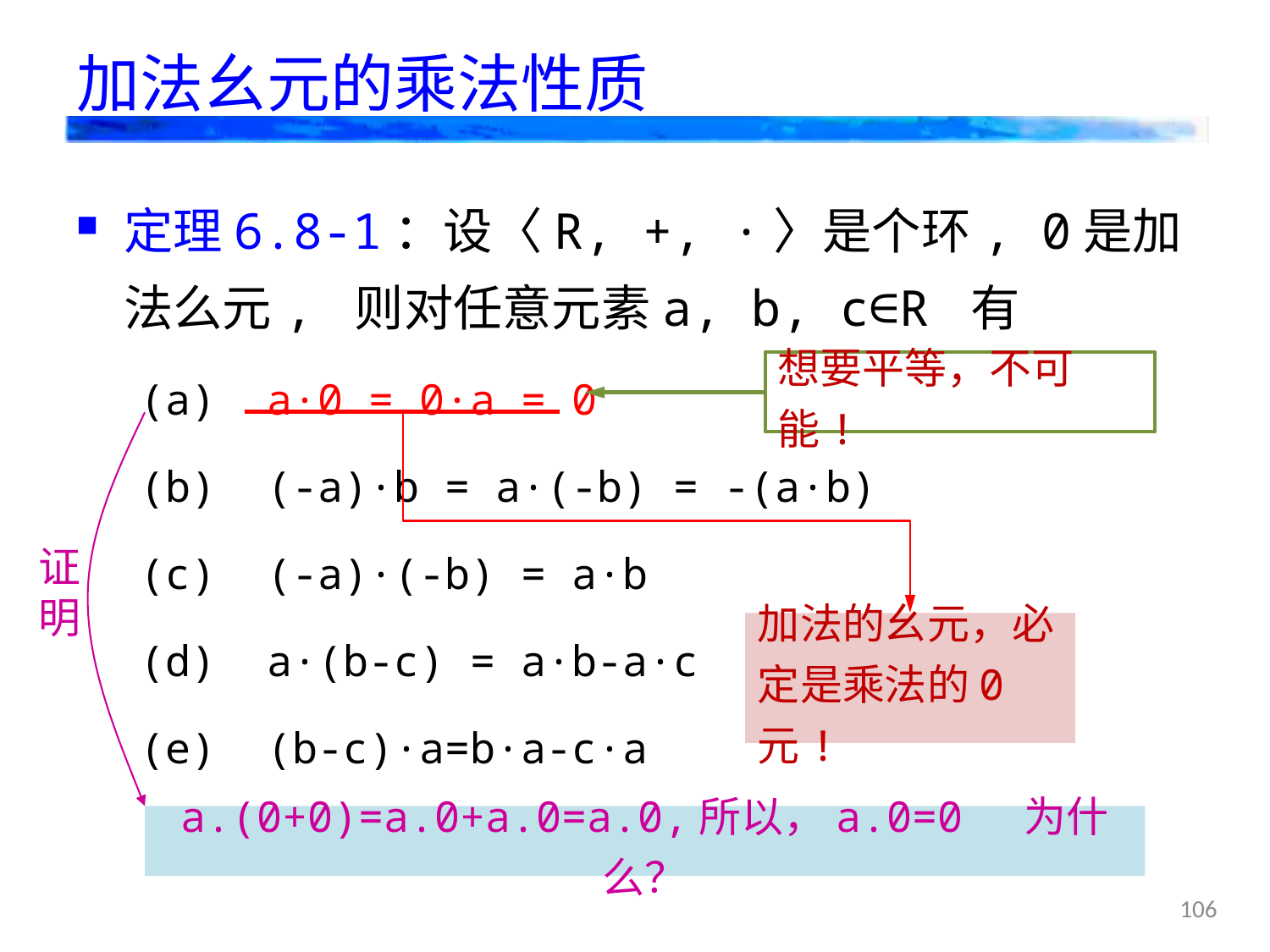

# 加法幺元的乘法性质
定理6.8-1：设〈R, +, ·〉是个环, 0是加法么元, 则对任意元素a, b, c∈R 有
(a)  a·0 = 0·a = 0
(b)  (-a)·b = a·(-b) = -(a·b)
(c)  (-a)·(-b) = a·b
(d)  a·(b-c) = a·b-a·c
(e)  (b-c)·a=b·a-c·a
想要平等，不可能!
加法的幺元，必定是乘法的0元!

证明
a.(0+0)=a.0+a.0=a.0,所以，a.0=0  为什么？
106